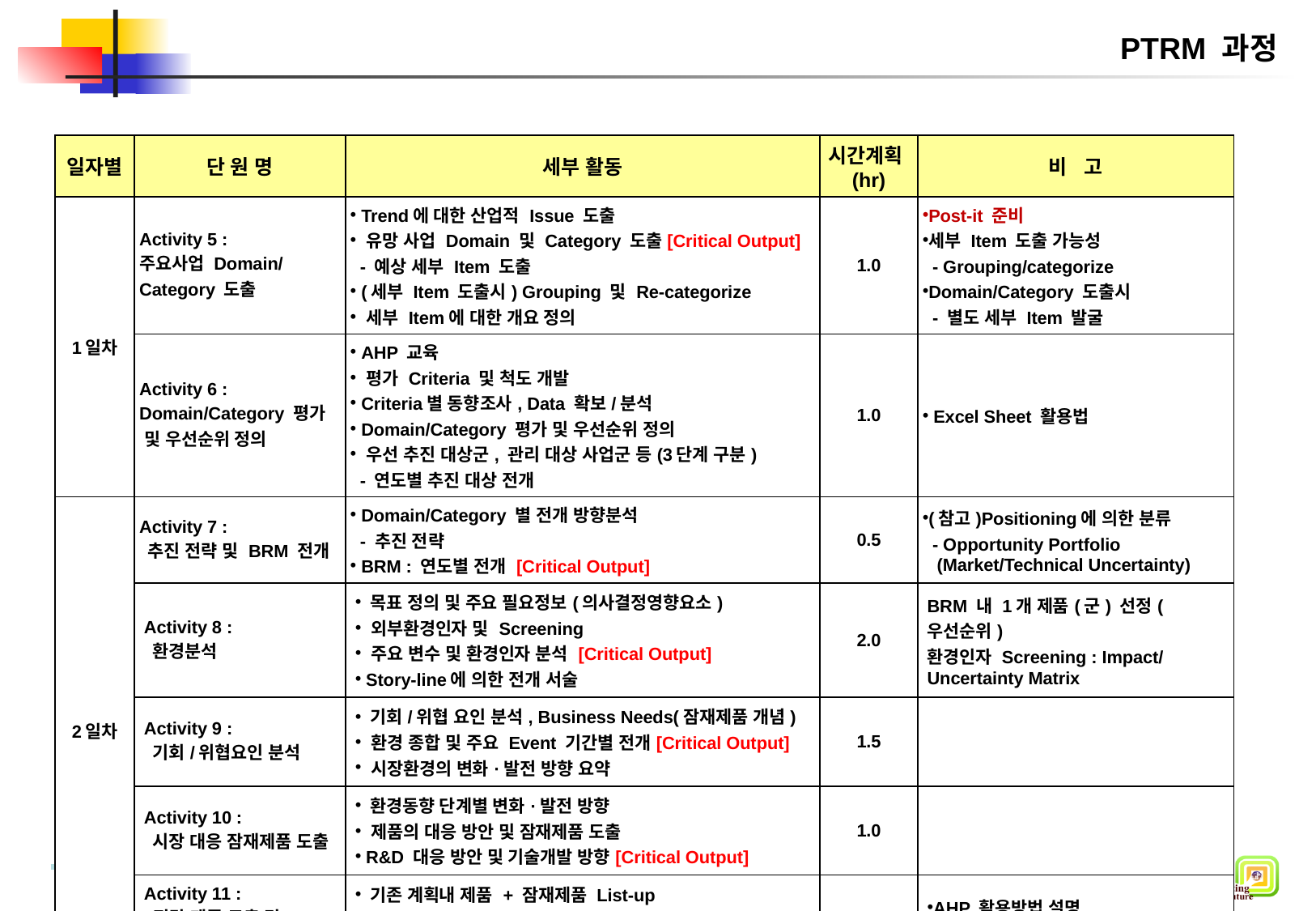

# PTRM 과정
| 일자별 | 단 원 명 | 세부 활동 | 시간계획(hr) | 비 고 |
| --- | --- | --- | --- | --- |
| 1일차 | Activity 5 : 주요사업 Domain/ Category 도출 | Trend에 대한 산업적 Issue 도출 유망 사업 Domain 및 Category 도출[Critical Output] - 예상 세부 Item 도출 (세부 Item 도출시) Grouping 및 Re-categorize 세부 Item에 대한 개요 정의 | 1.0 | Post-it 준비 세부 Item 도출 가능성 - Grouping/categorize Domain/Category 도출시 - 별도 세부 Item 발굴 |
|  | Activity 6 : Domain/Category 평가 및 우선순위 정의 | AHP 교육 평가 Criteria 및 척도 개발 Criteria별 동향조사, Data 확보/분석 Domain/Category 평가 및 우선순위 정의 우선 추진 대상군, 관리 대상 사업군 등(3단계 구분) - 연도별 추진 대상 전개 | 1.0 | Excel Sheet 활용법 |
| 2일차 | Activity 7 : 추진 전략 및 BRM 전개 | Domain/Category 별 전개 방향분석 - 추진 전략 BRM : 연도별 전개 [Critical Output] | 0.5 | (참고)Positioning에 의한 분류 - Opportunity Portfolio (Market/Technical Uncertainty) |
|  | Activity 8 : 환경분석 | 목표 정의 및 주요 필요정보(의사결정영향요소) 외부환경인자 및 Screening 주요 변수 및 환경인자 분석 [Critical Output] Story-line에 의한 전개 서술 | 2.0 | BRM 내 1개 제품(군) 선정(우선순위) 환경인자 Screening : Impact/Uncertainty Matrix |
|  | Activity 9 : 기회/위협요인 분석 | 기회/위협 요인 분석, Business Needs(잠재제품 개념) 환경 종합 및 주요 Event 기간별 전개[Critical Output] 시장환경의 변화·발전 방향 요약 | 1.5 |  |
|  | Activity 10 : 시장 대응 잠재제품 도출 | 환경동향 단계별 변화·발전 방향 제품의 대응 방안 및 잠재제품 도출 R&D 대응 방안 및 기술개발 방향[Critical Output] | 1.0 |  |
|  | Activity 11 : 전략 제품 도출 및 PRM 전개 | 기존 계획내 제품 + 잠재제품 List-up 핵심(전략)제품 도출 : 주요 Spec 포함 PRM 수립(기존전략 PRM 수정·보완)[Critical Output] | 1.0 | AHP 활용방법 설명 - Excel Sheet 배포 |